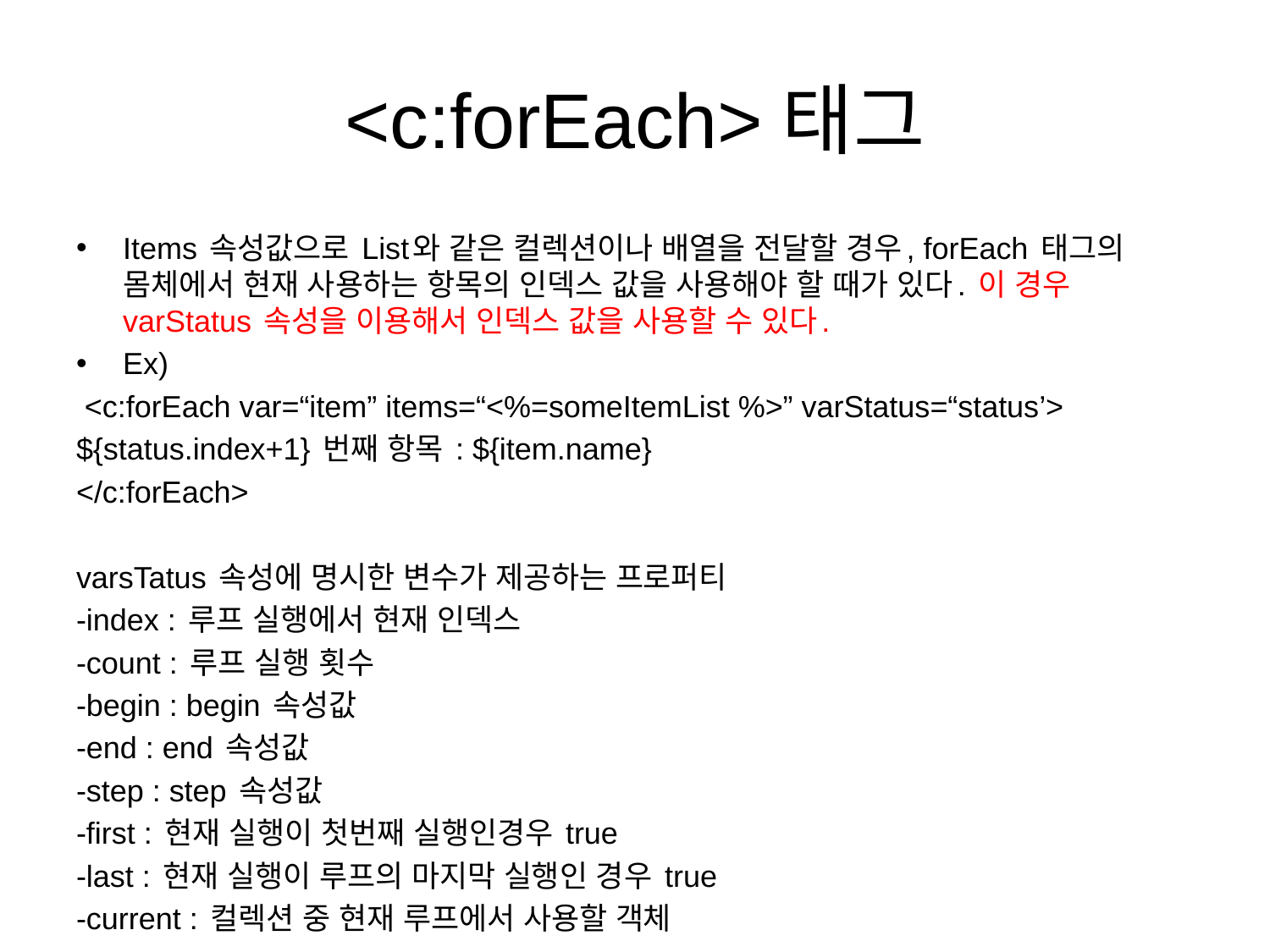

# <c:forEach>태그
Items 속성값으로 List와 같은 컬렉션이나 배열을 전달할 경우, forEach 태그의 몸체에서 현재 사용하는 항목의 인덱스 값을 사용해야 할 때가 있다. 이 경우 varStatus 속성을 이용해서 인덱스 값을 사용할 수 있다.
Ex)
 <c:forEach var=“item” items=“<%=someItemList %>” varStatus=“status’>
${status.index+1} 번째 항목 : ${item.name}
</c:forEach>

varsTatus 속성에 명시한 변수가 제공하는 프로퍼티
-index : 루프 실행에서 현재 인덱스
-count : 루프 실행 횟수
-begin : begin 속성값
-end : end 속성값
-step : step 속성값
-first : 현재 실행이 첫번째 실행인경우 true
-last : 현재 실행이 루프의 마지막 실행인 경우 true
-current : 컬렉션 중 현재 루프에서 사용할 객체